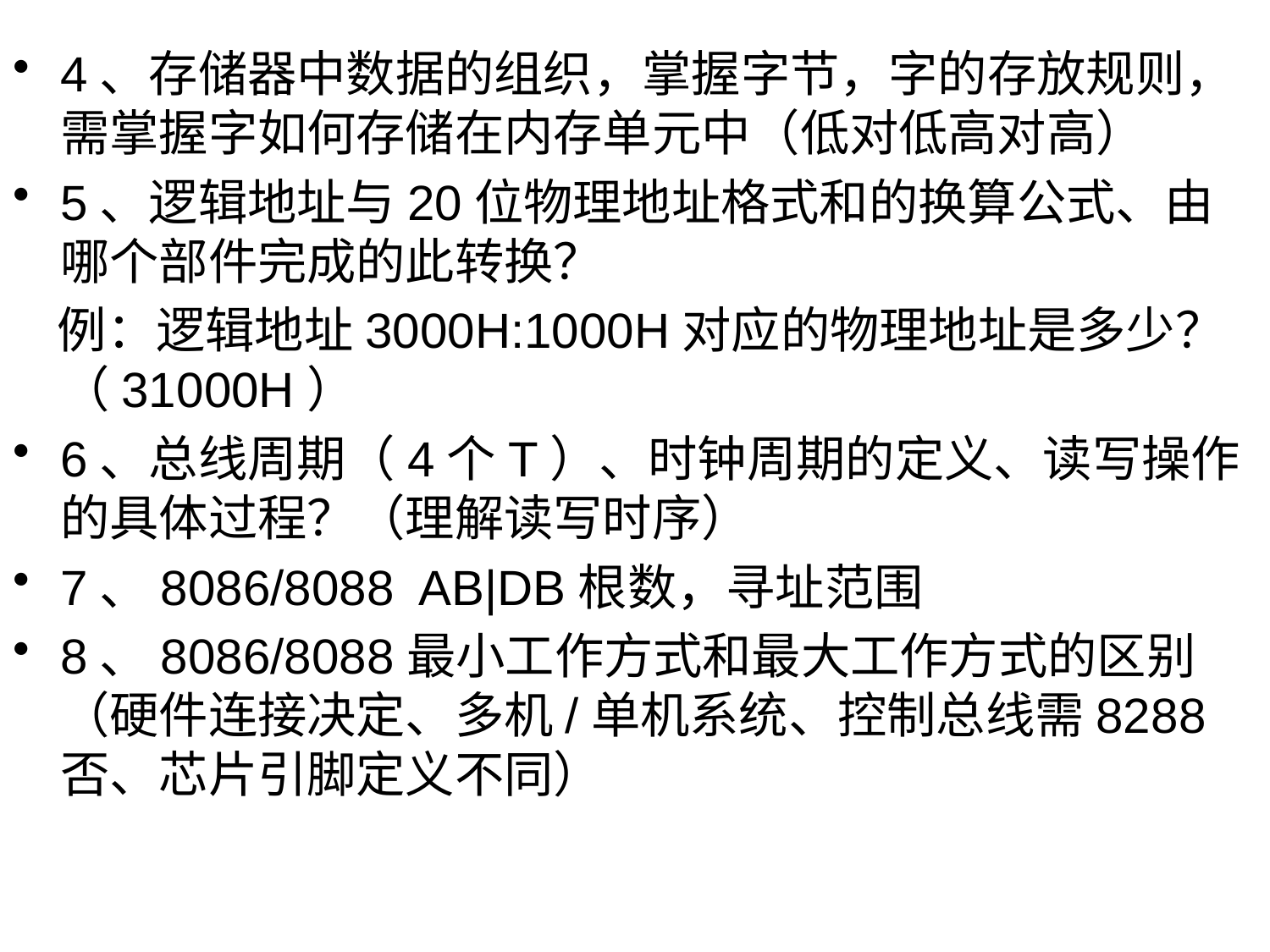

4、存储器中数据的组织，掌握字节，字的存放规则，需掌握字如何存储在内存单元中（低对低高对高）
5、逻辑地址与20位物理地址格式和的换算公式、由哪个部件完成的此转换？
   例：逻辑地址3000H:1000H对应的物理地址是多少？（31000H）
6、总线周期（4个T）、时钟周期的定义、读写操作的具体过程？（理解读写时序）
7、8086/8088  AB|DB根数，寻址范围
8、8086/8088最小工作方式和最大工作方式的区别（硬件连接决定、多机/单机系统、控制总线需8288否、芯片引脚定义不同）